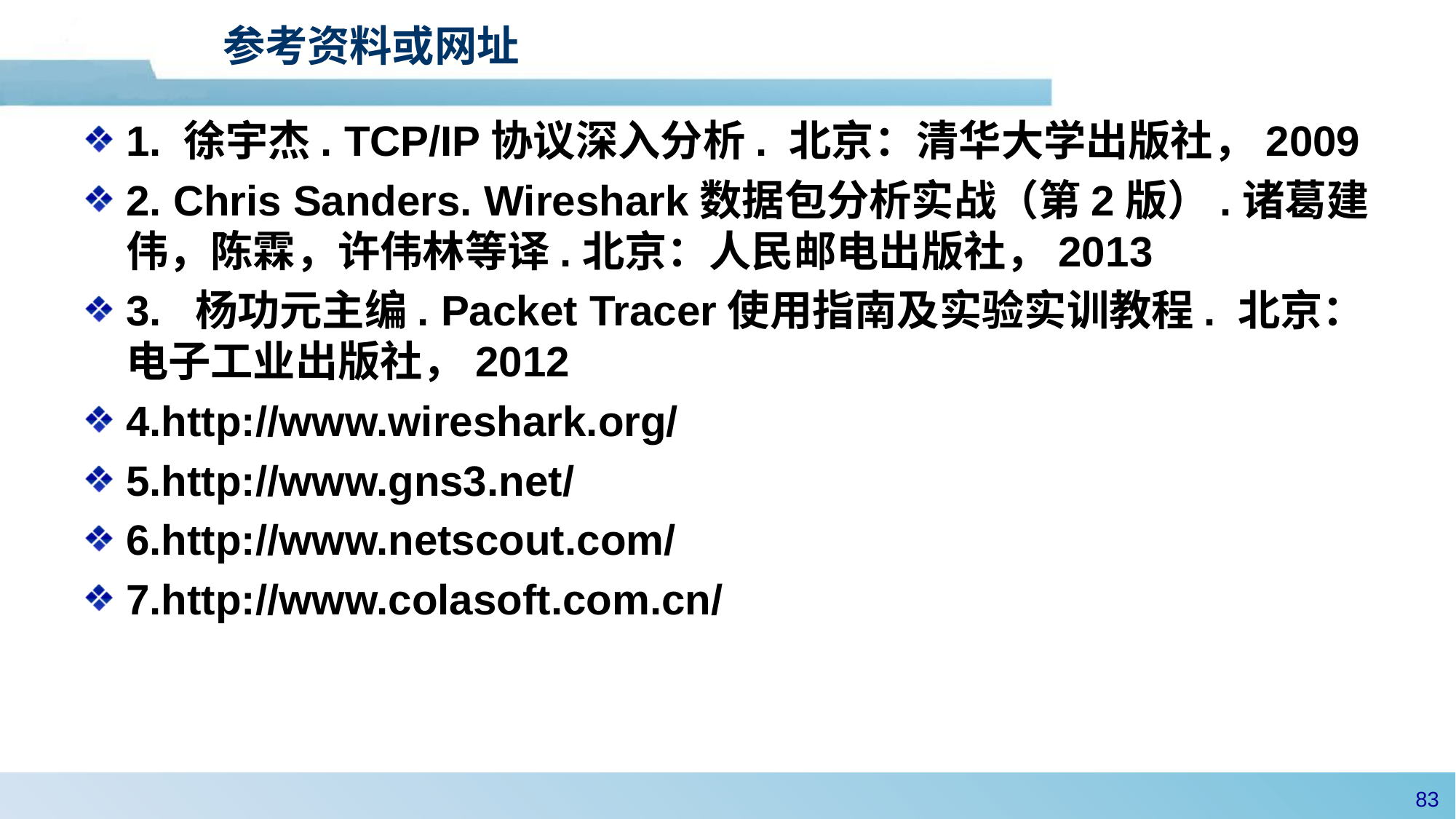

# 参考资料或网址
1. 徐宇杰. TCP/IP协议深入分析. 北京：清华大学出版社，2009
2. Chris Sanders. Wireshark数据包分析实战（第2版）.诸葛建伟，陈霖，许伟林等译.北京：人民邮电出版社，2013
3.  杨功元主编. Packet Tracer使用指南及实验实训教程. 北京：电子工业出版社，2012
4.http://www.wireshark.org/
5.http://www.gns3.net/
6.http://www.netscout.com/
7.http://www.colasoft.com.cn/

83